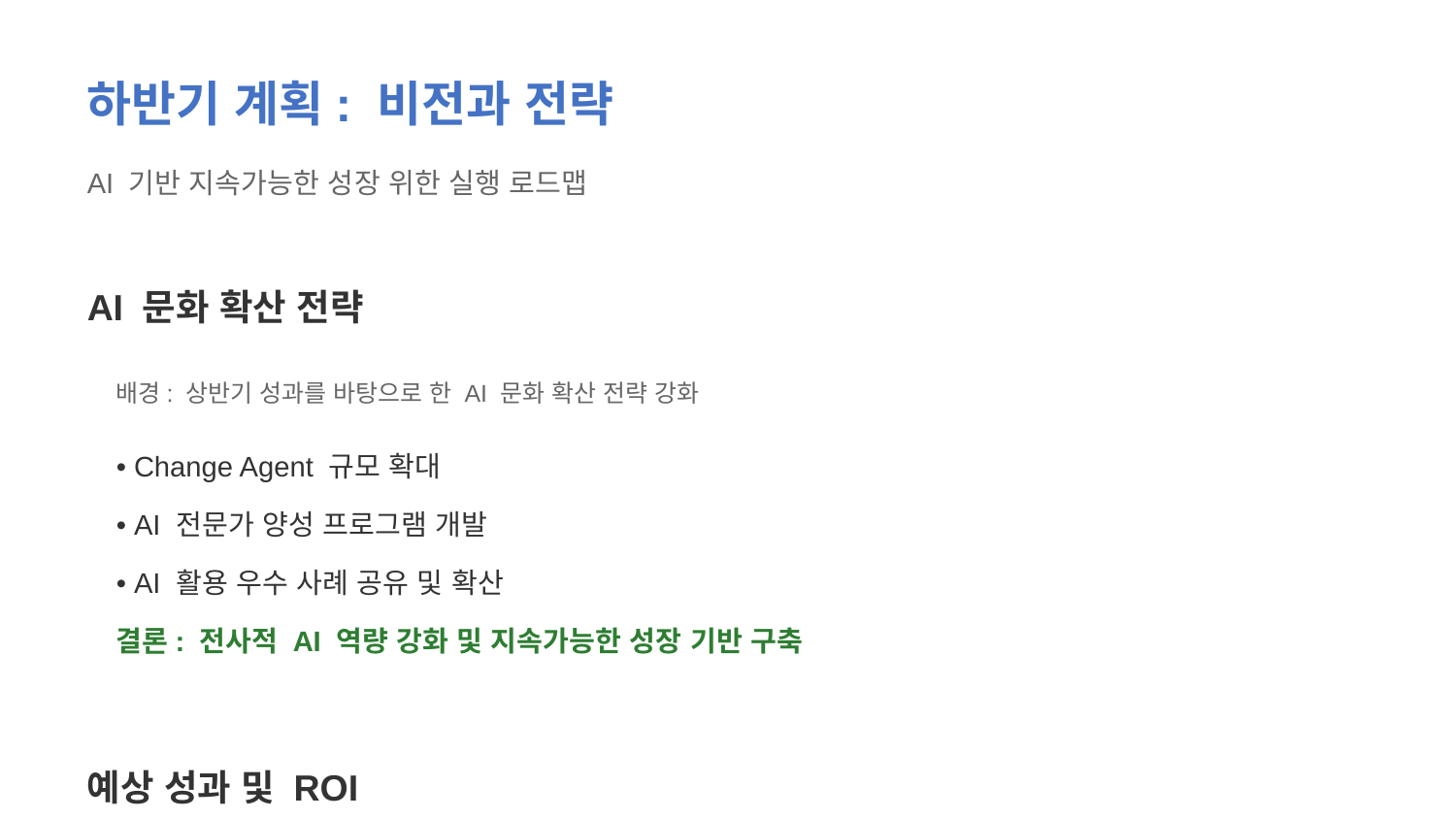

하반기 계획: 비전과 전략

AI 기반 지속가능한 성장 위한 실행 로드맵
AI 문화 확산 전략

배경: 상반기 성과를 바탕으로 한 AI 문화 확산 전략 강화
• Change Agent 규모 확대
• AI 전문가 양성 프로그램 개발
• AI 활용 우수 사례 공유 및 확산
결론: 전사적 AI 역량 강화 및 지속가능한 성장 기반 구축
예상 성과 및 ROI
배경: 하반기 계획 달성 시 예상되는 경제적 효과 및 투자 대비 수익률 제시
• 매출 증대
• 비용 절감
• ESG 경영 개선
결론: AI 투자의 경제적 효과 및 지속가능한 성장에 대한 기여도 제시